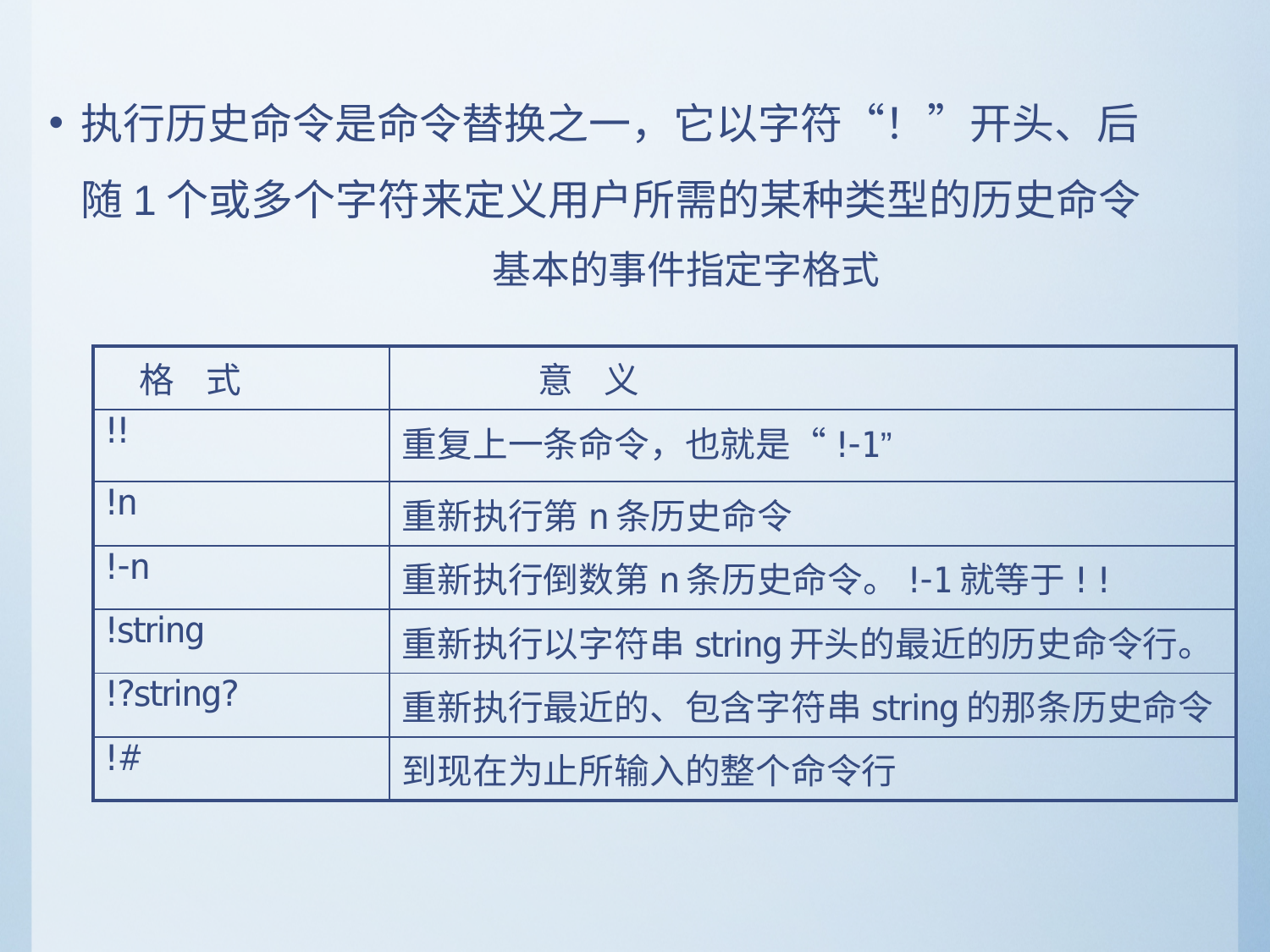

执行历史命令是命令替换之一，它以字符“！”开头、后随1个或多个字符来定义用户所需的某种类型的历史命令
                      基本的事件指定字格式

| 格 式 | 意 义 |
| --- | --- |
| !! | 重复上一条命令，也就是“!-1” |
| !n | 重新执行第n条历史命令 |
| !-n | 重新执行倒数第n条历史命令。!-1就等于! ! |
| !string | 重新执行以字符串string开头的最近的历史命令行。 |
| !?string? | 重新执行最近的、包含字符串string的那条历史命令 |
| !# | 到现在为止所输入的整个命令行 |